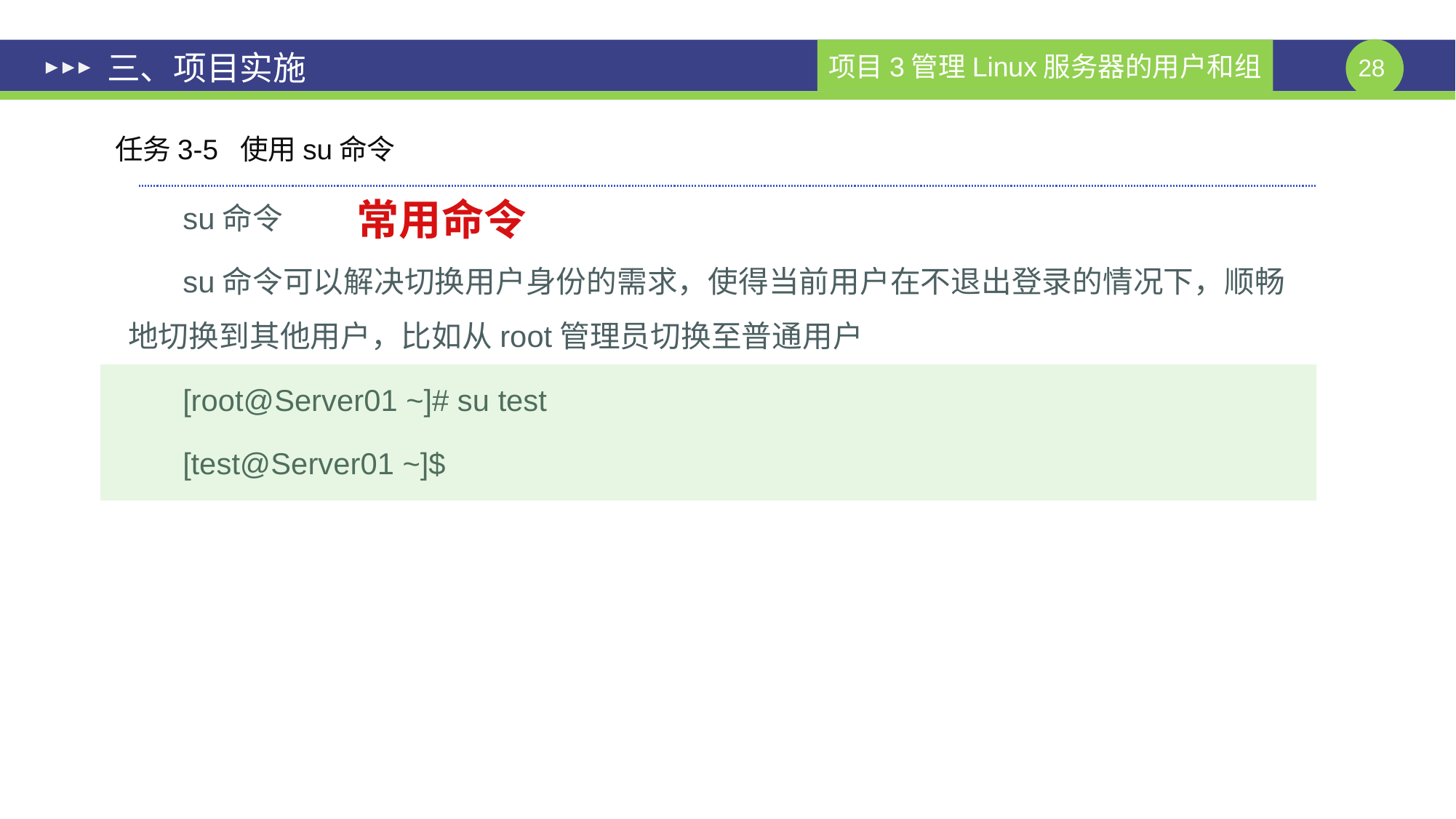

# 三、项目实施
任务3-5  使用su命令
su命令
su命令可以解决切换用户身份的需求，使得当前用户在不退出登录的情况下，顺畅地切换到其他用户，比如从root管理员切换至普通用户
[root@Server01 ~]# su test
[test@Server01 ~]$

常用命令